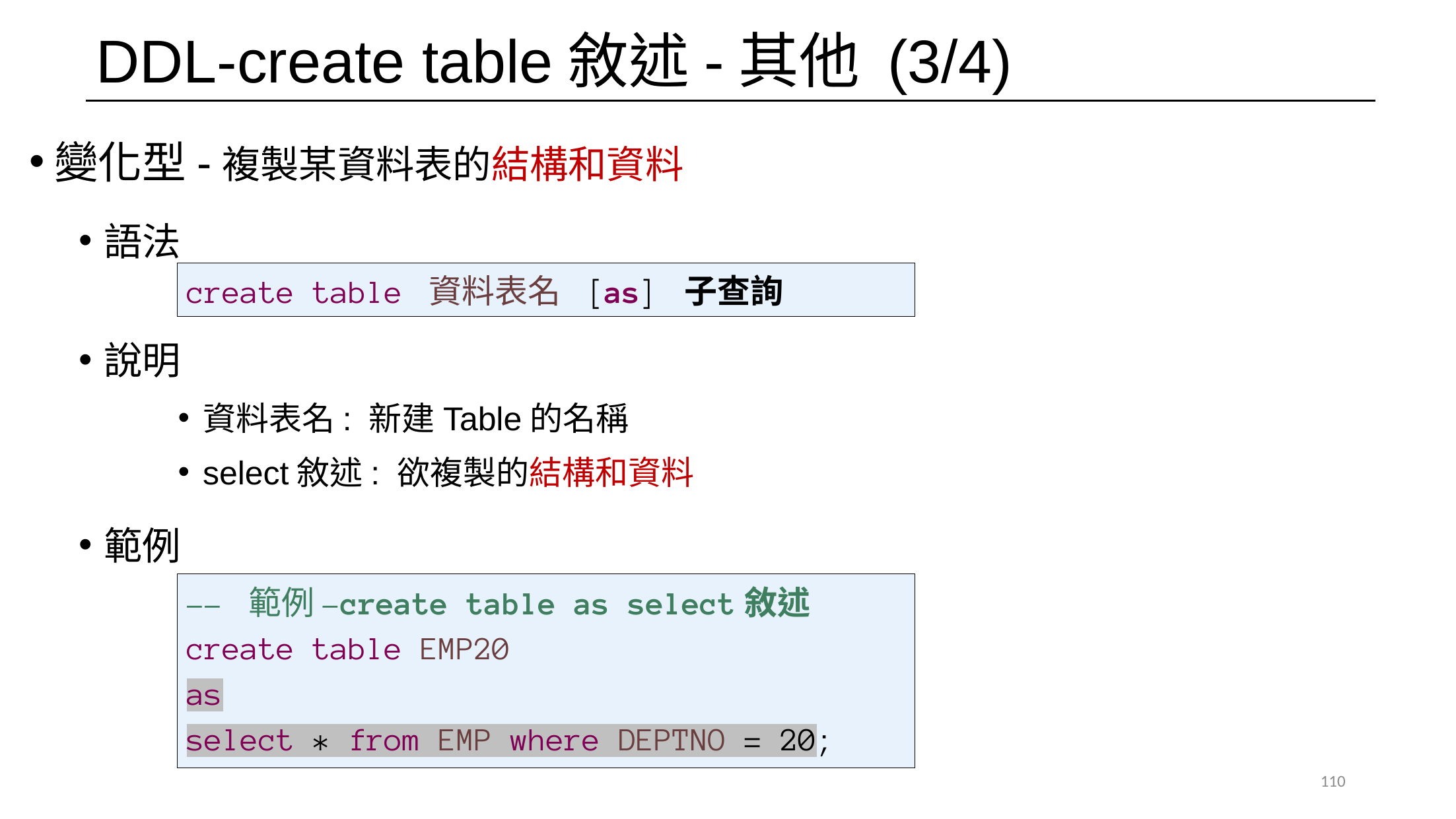

# DDL-create table敘述-其他 (3/4)
變化型-複製某資料表的結構和資料
語法

說明
資料表名: 新建Table的名稱
select敘述: 欲複製的結構和資料
範例
create table 資料表名 [as] 子查詢
-- 範例-create table as select敘述
create table EMP20
as
select * from EMP where DEPTNO = 20;
110